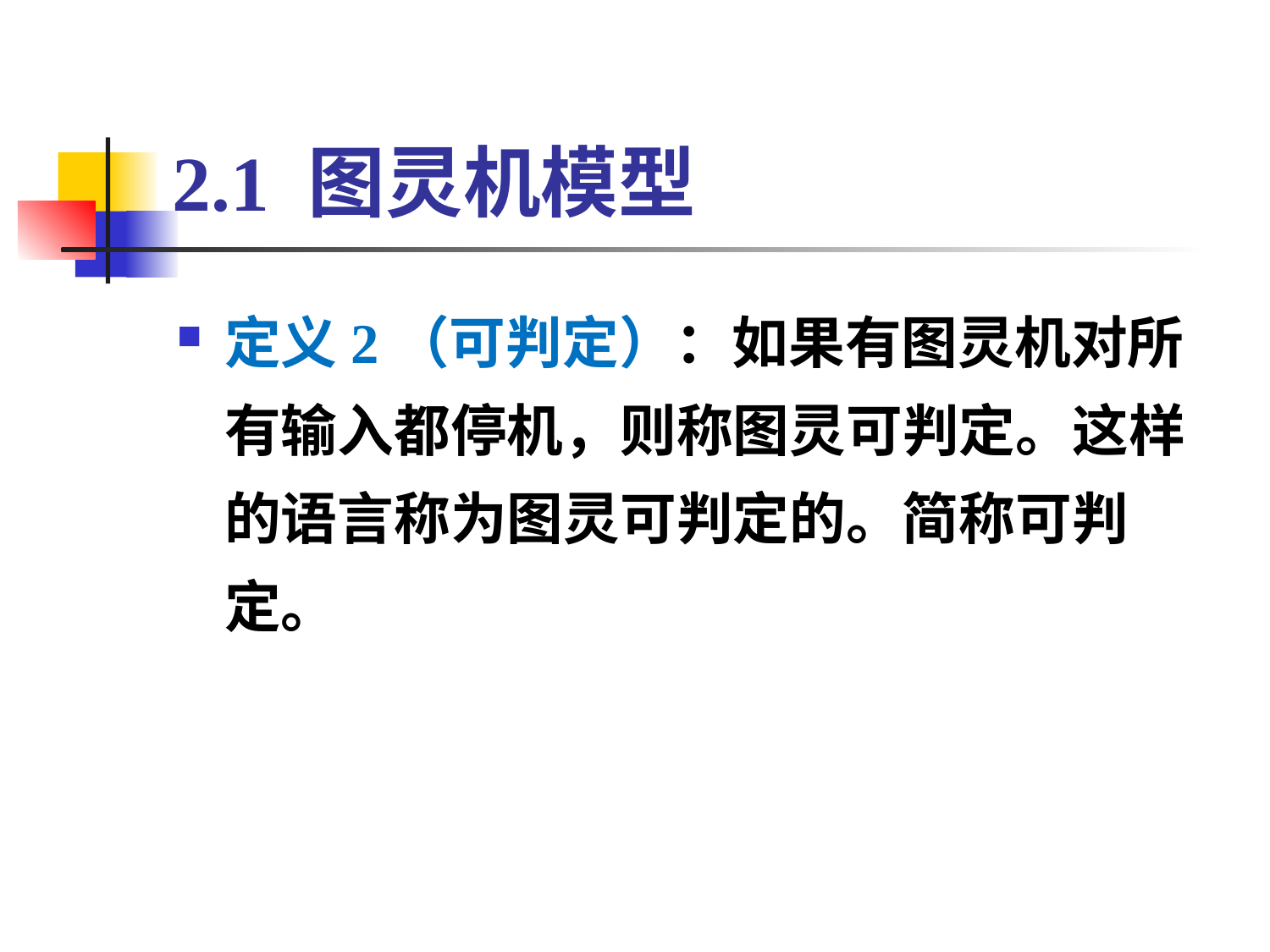

# 2.1 图灵机模型
定义2（可判定）：如果有图灵机对所有输入都停机，则称图灵可判定。这样的语言称为图灵可判定的。简称可判定。